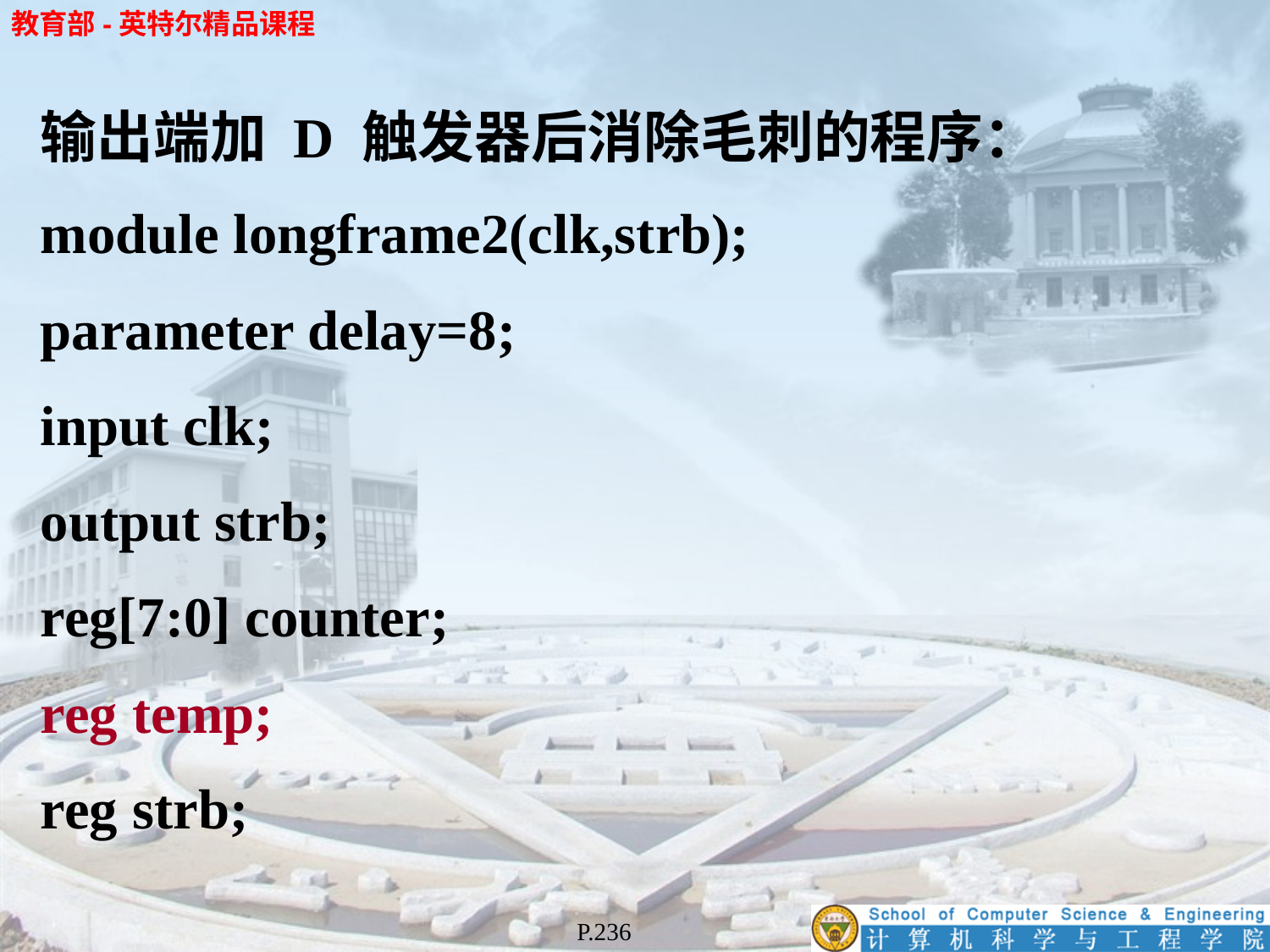

输出端加 D 触发器后消除毛刺的程序：
module longframe2(clk,strb);
parameter delay=8;
input clk;
output strb;
reg[7:0] counter;
reg temp;
reg strb;
P.236